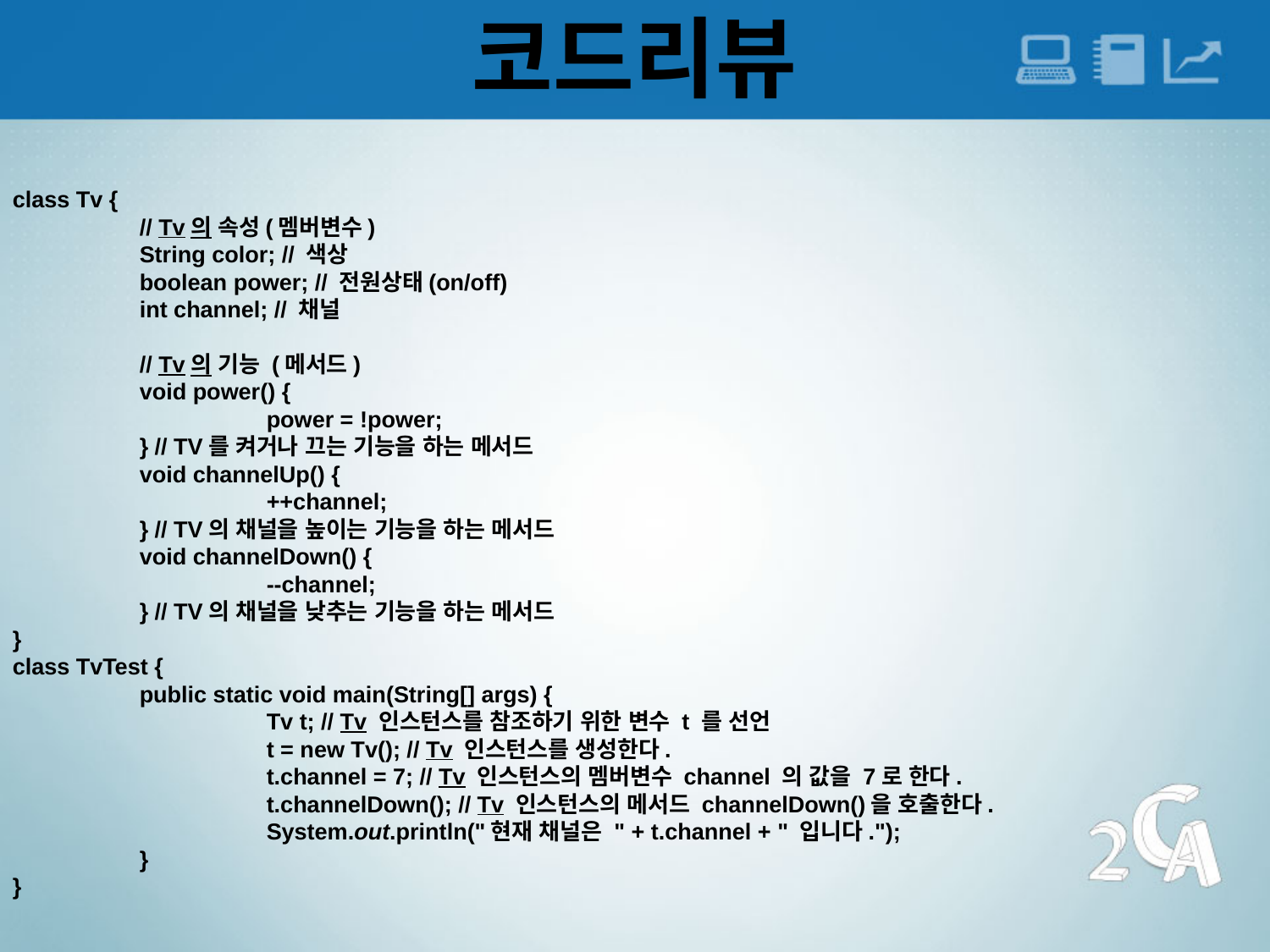

# 코드리뷰
class Tv {
	// Tv의 속성(멤버변수)
	String color; // 색상
	boolean power; // 전원상태(on/off)
	int channel; // 채널

	// Tv의 기능 (메서드)
	void power() {
		power = !power;
	} // TV를 켜거나 끄는 기능을 하는 메서드
	void channelUp() {
		++channel;
	} // TV의 채널을 높이는 기능을 하는 메서드
	void channelDown() {
		--channel;
	} // TV의 채널을 낮추는 기능을 하는 메서드
}
class TvTest {
	public static void main(String[] args) {
		Tv t; // Tv 인스턴스를 참조하기 위한 변수 t 를 선언
		t = new Tv(); // Tv 인스턴스를 생성한다.
		t.channel = 7; // Tv 인스턴스의 멤버변수 channel 의 값을 7로 한다.
		t.channelDown(); // Tv 인스턴스의 메서드 channelDown()을 호출한다.
		System.out.println("현재 채널은 " + t.channel + " 입니다.");
	}
}